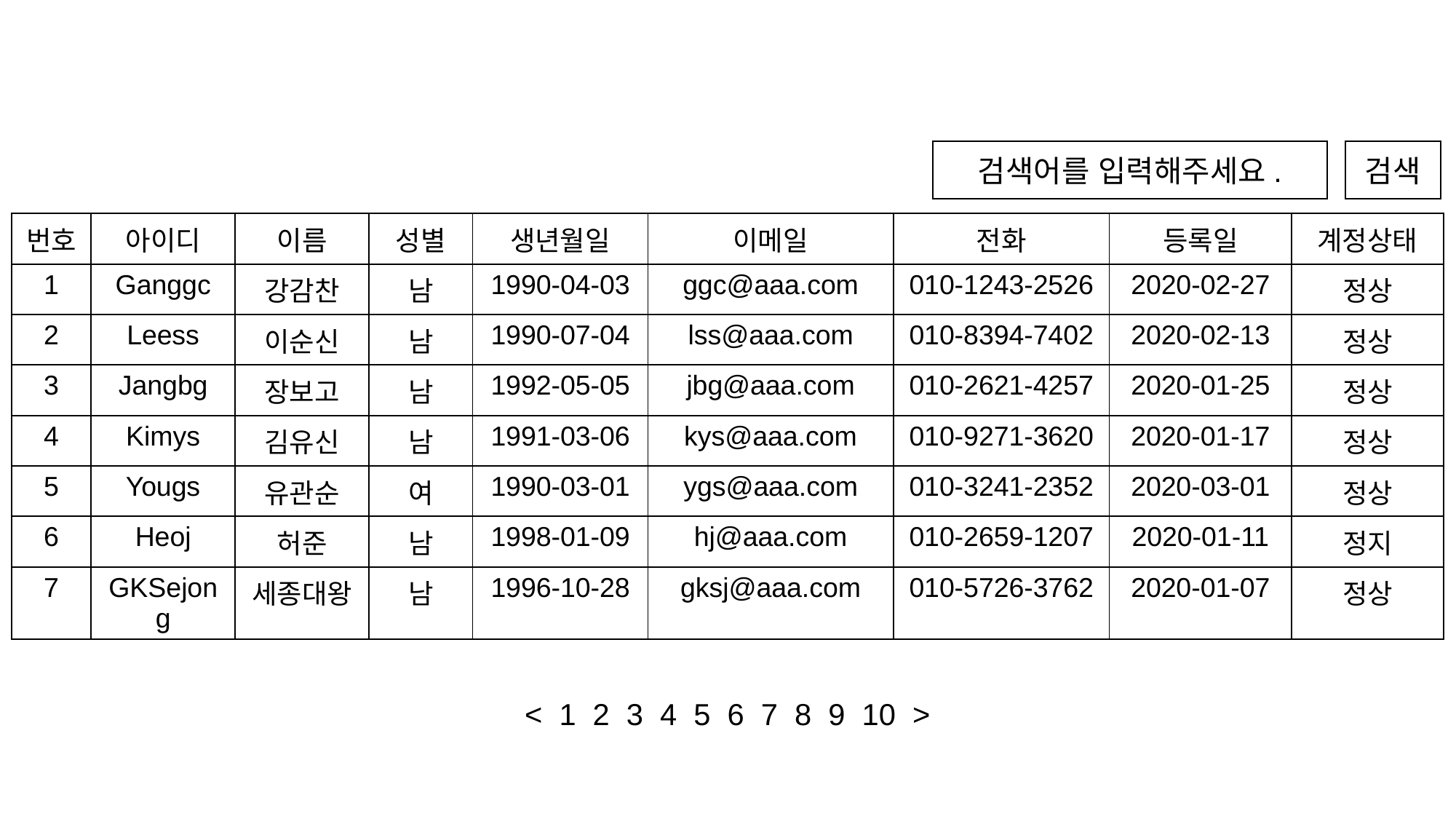

검색어를 입력해주세요.
검색
| 번호 | 아이디 | 이름 | 성별 | 생년월일 | 이메일 | 전화 | 등록일 | 계정상태 |
| --- | --- | --- | --- | --- | --- | --- | --- | --- |
| 1 | Ganggc | 강감찬 | 남 | 1990-04-03 | ggc@aaa.com | 010-1243-2526 | 2020-02-27 | 정상 |
| 2 | Leess | 이순신 | 남 | 1990-07-04 | lss@aaa.com | 010-8394-7402 | 2020-02-13 | 정상 |
| 3 | Jangbg | 장보고 | 남 | 1992-05-05 | jbg@aaa.com | 010-2621-4257 | 2020-01-25 | 정상 |
| 4 | Kimys | 김유신 | 남 | 1991-03-06 | kys@aaa.com | 010-9271-3620 | 2020-01-17 | 정상 |
| 5 | Yougs | 유관순 | 여 | 1990-03-01 | ygs@aaa.com | 010-3241-2352 | 2020-03-01 | 정상 |
| 6 | Heoj | 허준 | 남 | 1998-01-09 | hj@aaa.com | 010-2659-1207 | 2020-01-11 | 정지 |
| 7 | GKSejong | 세종대왕 | 남 | 1996-10-28 | gksj@aaa.com | 010-5726-3762 | 2020-01-07 | 정상 |
<  1  2  3  4  5  6  7  8  9  10  >